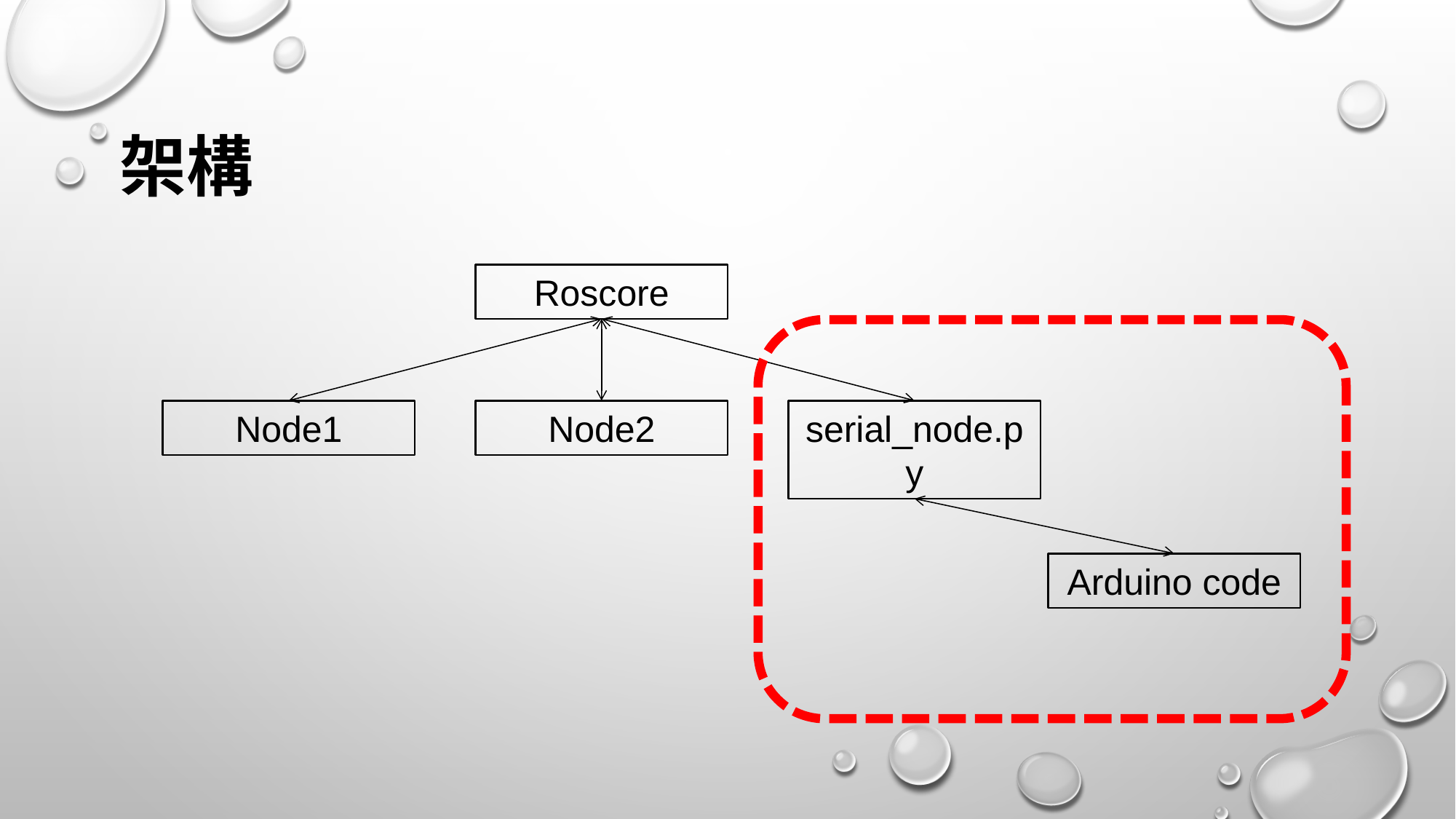

# 架構
Roscore

Node1
serial_node.py
Node2
Arduino code